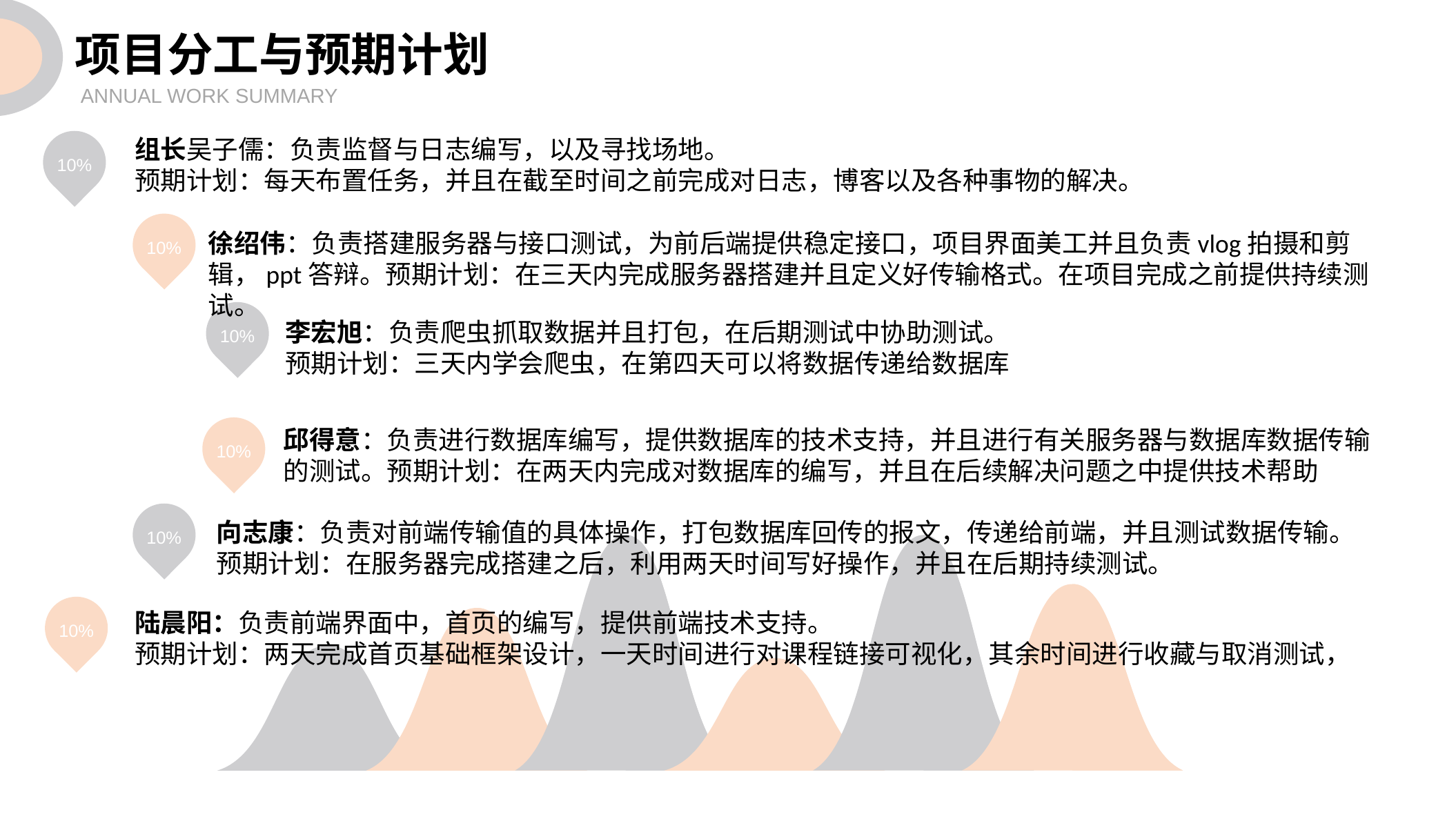

项目分工与预期计划

 ANNUAL WORK SUMMARY
组长吴子儒：负责监督与日志编写，以及寻找场地。
预期计划：每天布置任务，并且在截至时间之前完成对日志，博客以及各种事物的解决。

10%

10%
徐绍伟：负责搭建服务器与接口测试，为前后端提供稳定接口，项目界面美工并且负责vlog拍摄和剪辑，ppt答辩。预期计划：在三天内完成服务器搭建并且定义好传输格式。在项目完成之前提供持续测试。

10%
李宏旭：负责爬虫抓取数据并且打包，在后期测试中协助测试。
预期计划：三天内学会爬虫，在第四天可以将数据传递给数据库

10%
邱得意：负责进行数据库编写，提供数据库的技术支持，并且进行有关服务器与数据库数据传输的测试。预期计划：在两天内完成对数据库的编写，并且在后续解决问题之中提供技术帮助

10%
向志康：负责对前端传输值的具体操作，打包数据库回传的报文，传递给前端，并且测试数据传输。
预期计划：在服务器完成搭建之后，利用两天时间写好操作，并且在后期持续测试。

10%
陆晨阳：负责前端界面中，首页的编写，提供前端技术支持。
预期计划：两天完成首页基础框架设计，一天时间进行对课程链接可视化，其余时间进行收藏与取消测试，